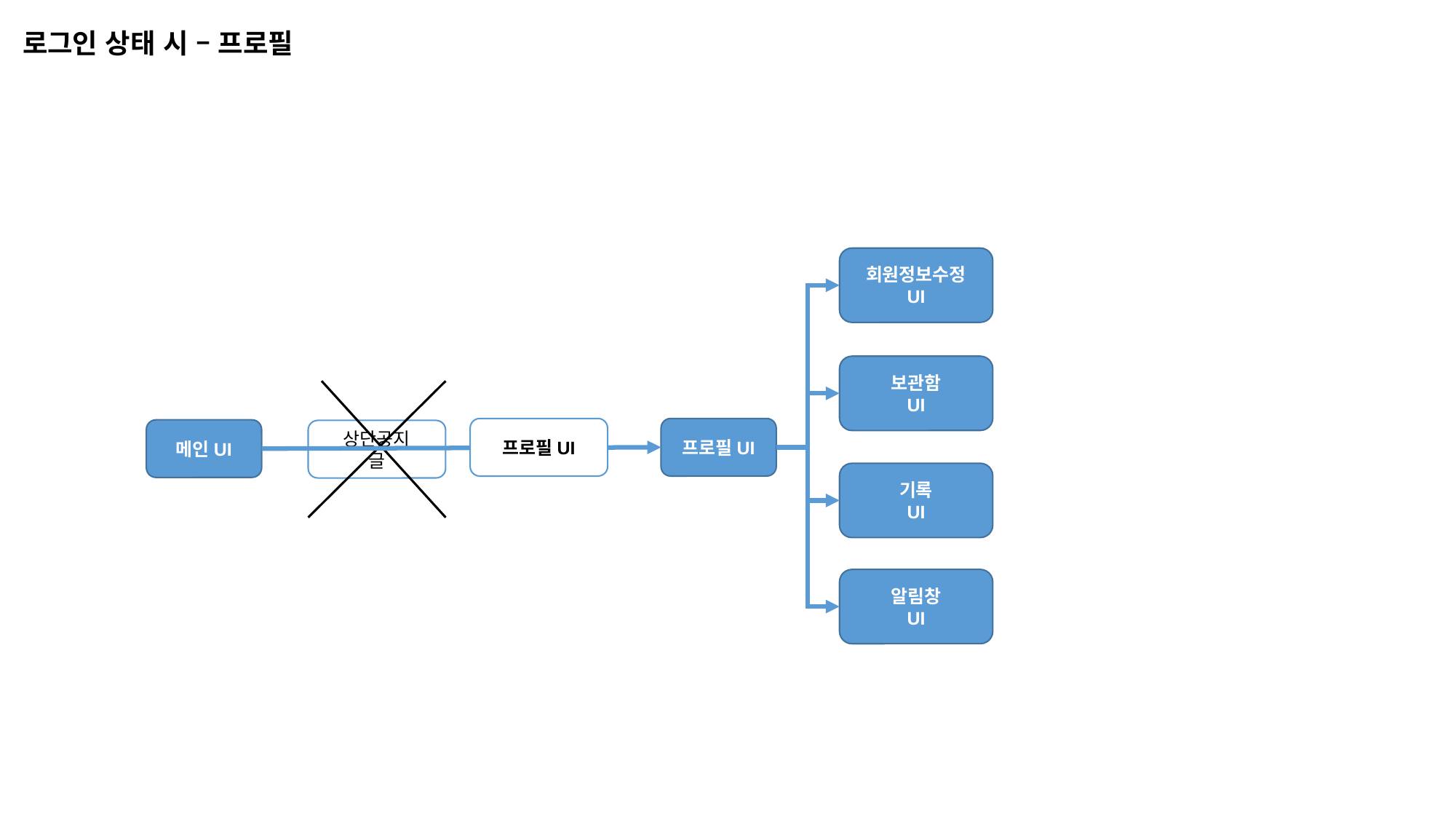

로그인 상태 시 – 프로필
회원정보수정
UI
보관함
UI
프로필UI
프로필UI
메인UI
상단공지
글
기록
UI
알림창
UI